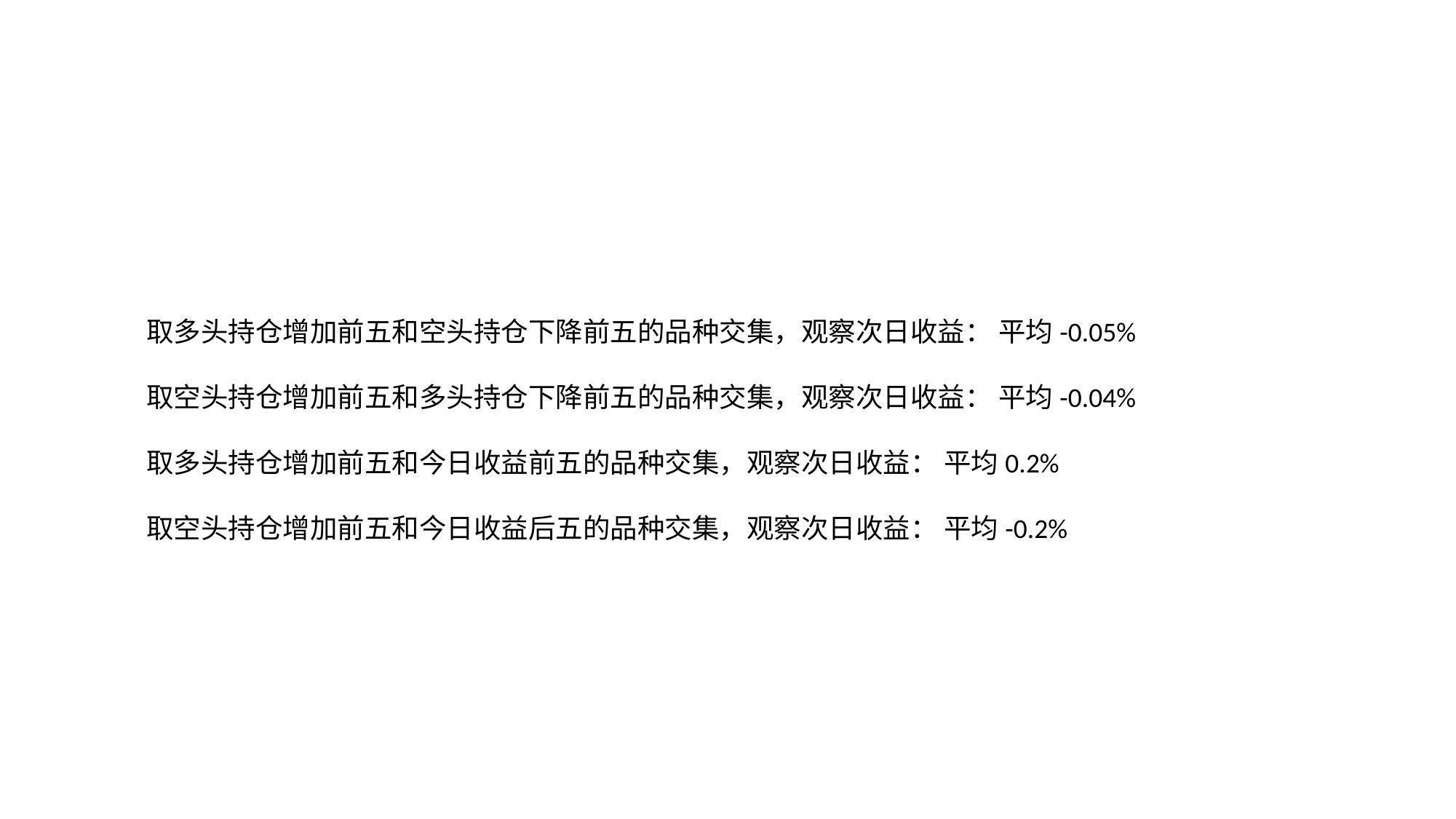

取多头持仓增加前五和空头持仓下降前五的品种交集，观察次日收益： 平均-0.05%

取空头持仓增加前五和多头持仓下降前五的品种交集，观察次日收益： 平均-0.04%

取多头持仓增加前五和今日收益前五的品种交集，观察次日收益： 平均0.2%

取空头持仓增加前五和今日收益后五的品种交集，观察次日收益： 平均-0.2%